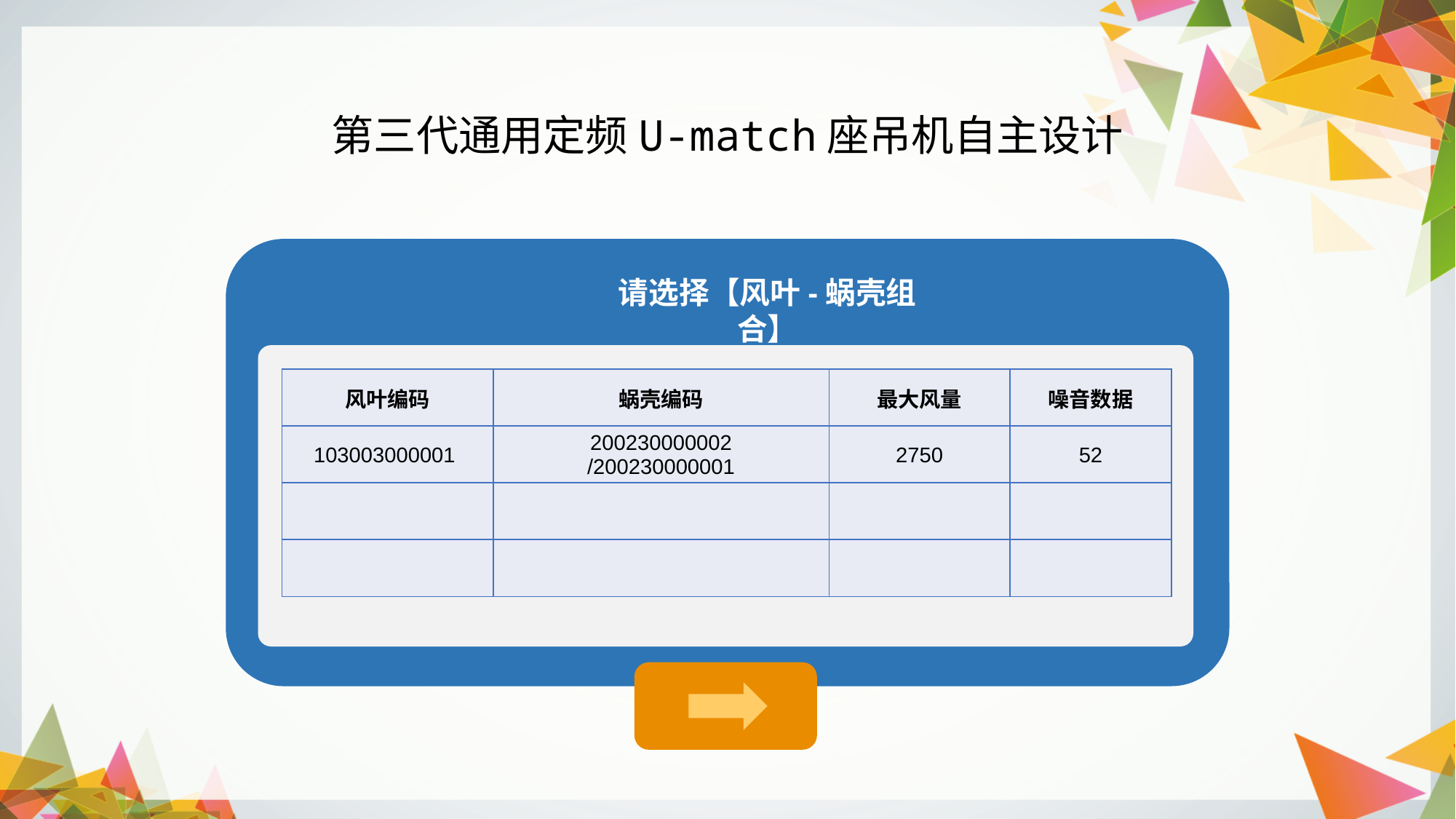

第三代通用定频U-match座吊机自主设计

请选择【风叶-蜗壳组合】
| 风叶编码 | 蜗壳编码 | 最大风量 | 噪音数据 |
| --- | --- | --- | --- |
| 103003000001 | 200230000002 /200230000001 | 2750 | 52 |
|  |  |  |  |
|  |  |  |  |